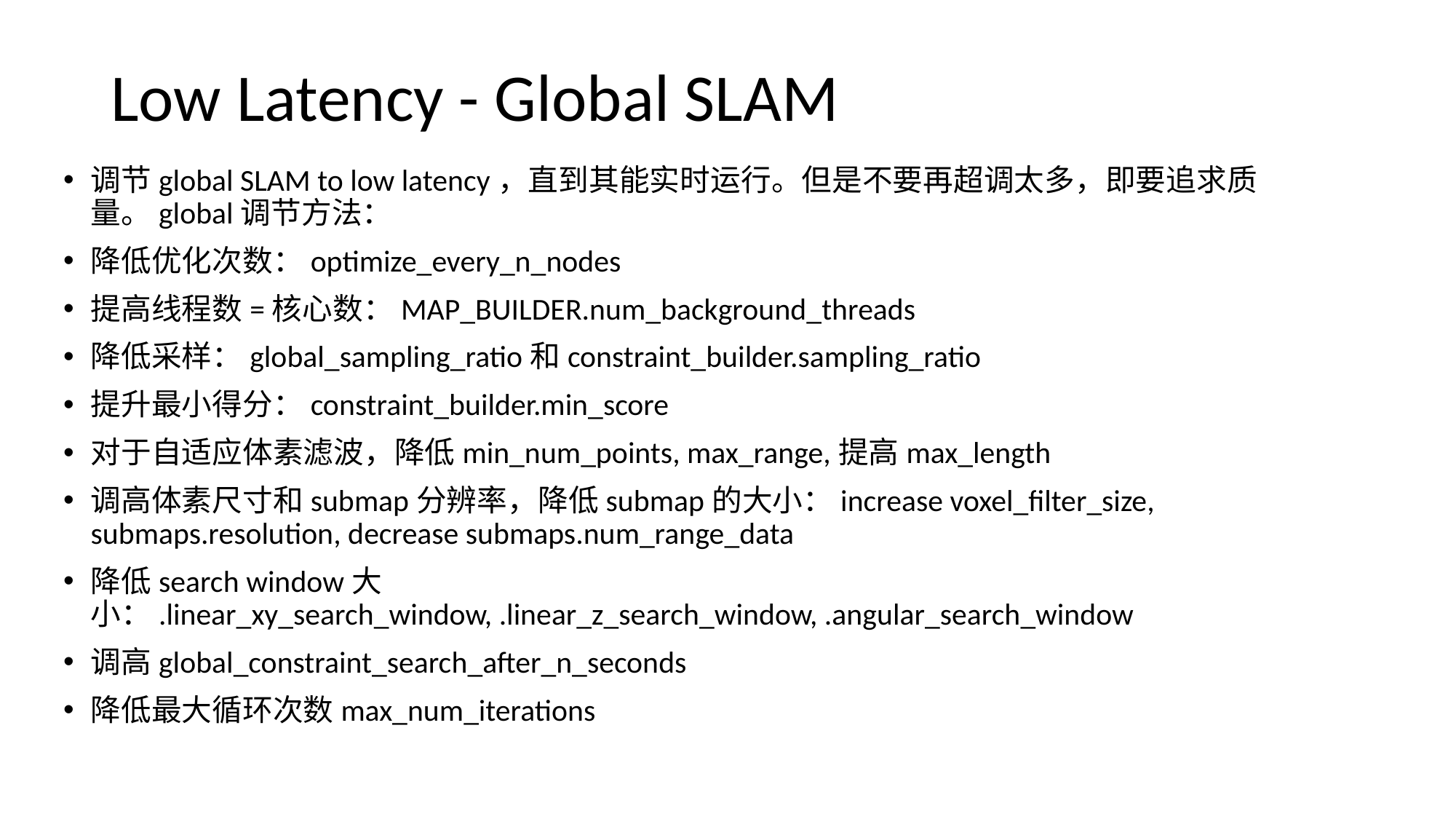

# Low Latency - Global SLAM
调节global SLAM to low latency，直到其能实时运行。但是不要再超调太多，即要追求质量。global调节方法：
降低优化次数：optimize_every_n_nodes
提高线程数=核心数：MAP_BUILDER.num_background_threads
降低采样：global_sampling_ratio和constraint_builder.sampling_ratio
提升最小得分：constraint_builder.min_score
对于自适应体素滤波，降低min_num_points, max_range,提高max_length
调高体素尺寸和submap分辨率，降低submap的大小：increase voxel_filter_size, submaps.resolution, decrease submaps.num_range_data
降低search window大小：.linear_xy_search_window, .linear_z_search_window, .angular_search_window
调高global_constraint_search_after_n_seconds
降低最大循环次数max_num_iterations